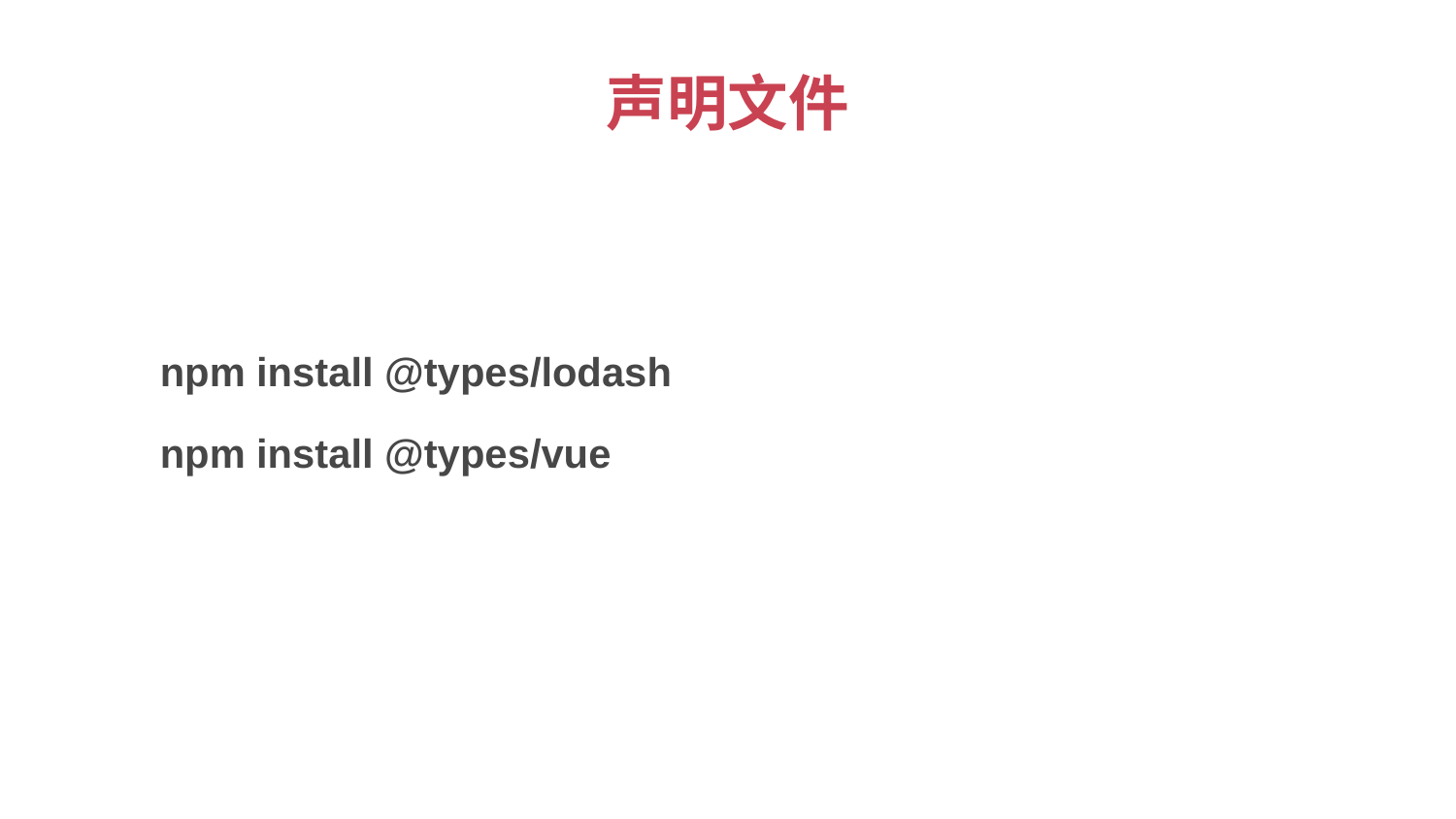

# 声明文件
npm install @types/lodash
npm install @types/vue